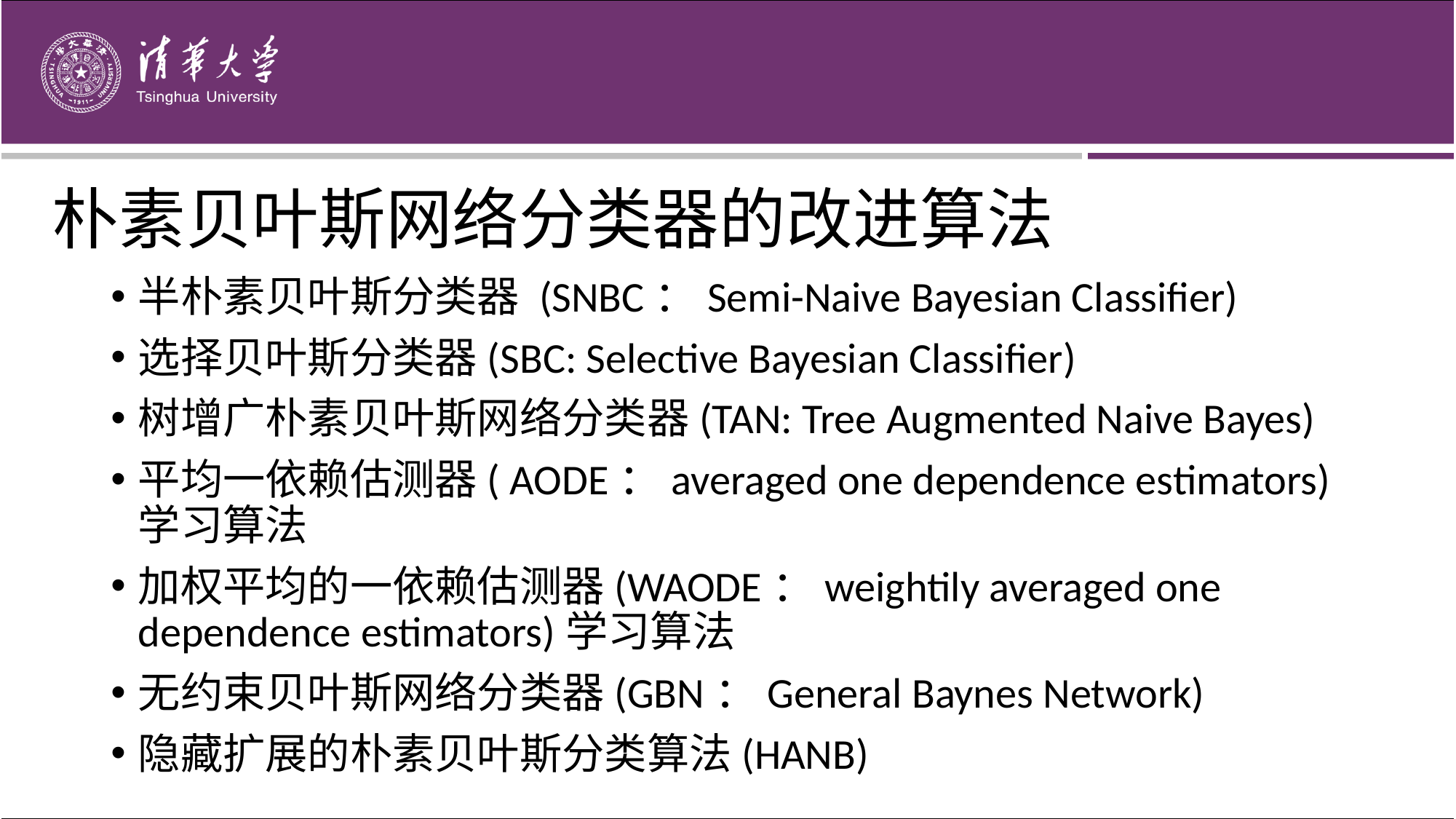

朴素贝叶斯网络分类器的改进算法
半朴素贝叶斯分类器 (SNBC：Semi-Naive Bayesian Classifier)
选择贝叶斯分类器(SBC: Selective Bayesian Classifier)
树增广朴素贝叶斯网络分类器(TAN: Tree Augmented Naive Bayes)
平均一依赖估测器( AODE：averaged one dependence estimators)学习算法
加权平均的一依赖估测器(WAODE：weightily averaged one dependence estimators)学习算法
无约束贝叶斯网络分类器(GBN：General Baynes Network)
隐藏扩展的朴素贝叶斯分类算法(HANB)